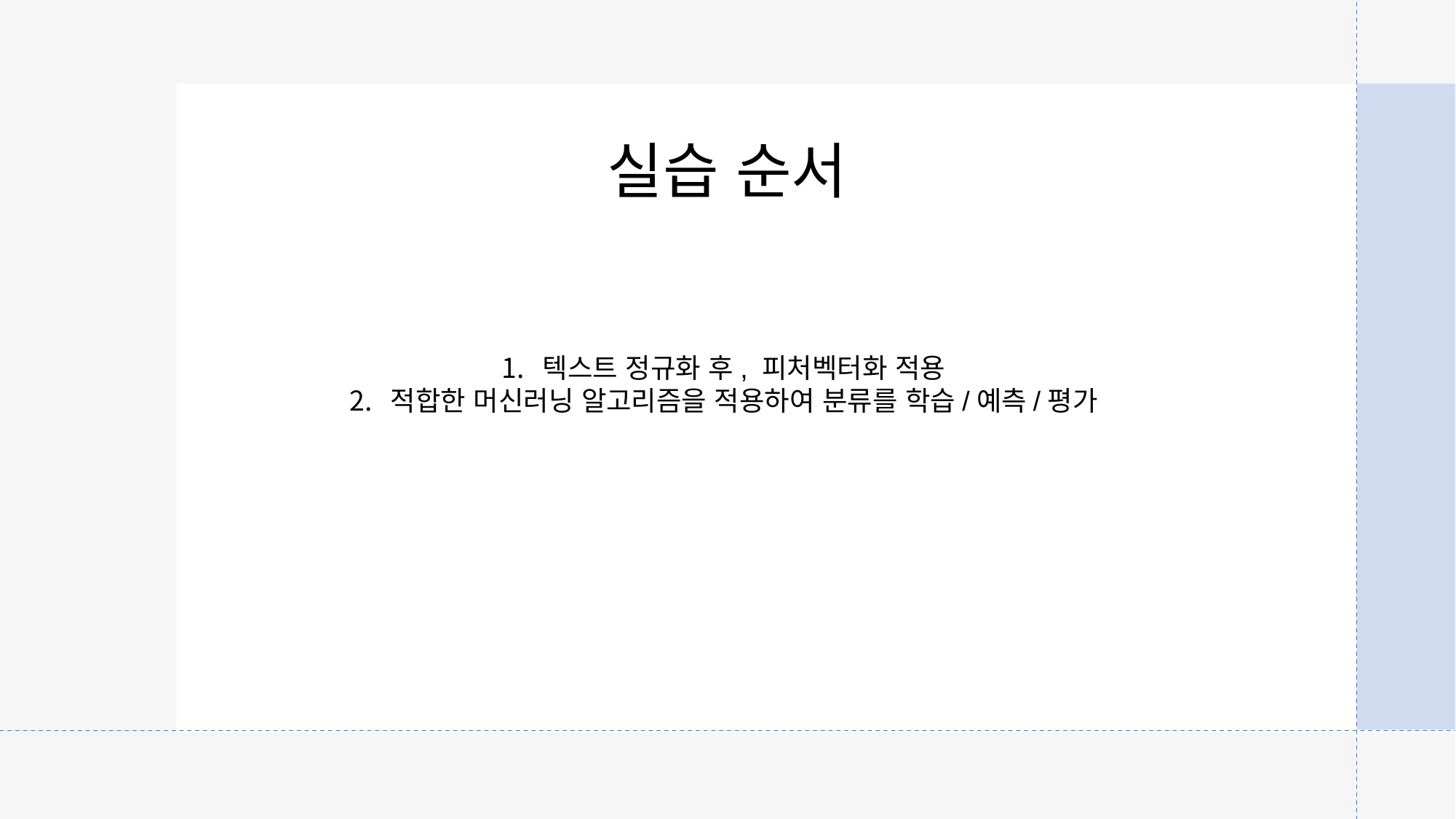

실습 순서

텍스트 정규화 후, 피처벡터화 적용
적합한 머신러닝 알고리즘을 적용하여 분류를 학습/예측/평가